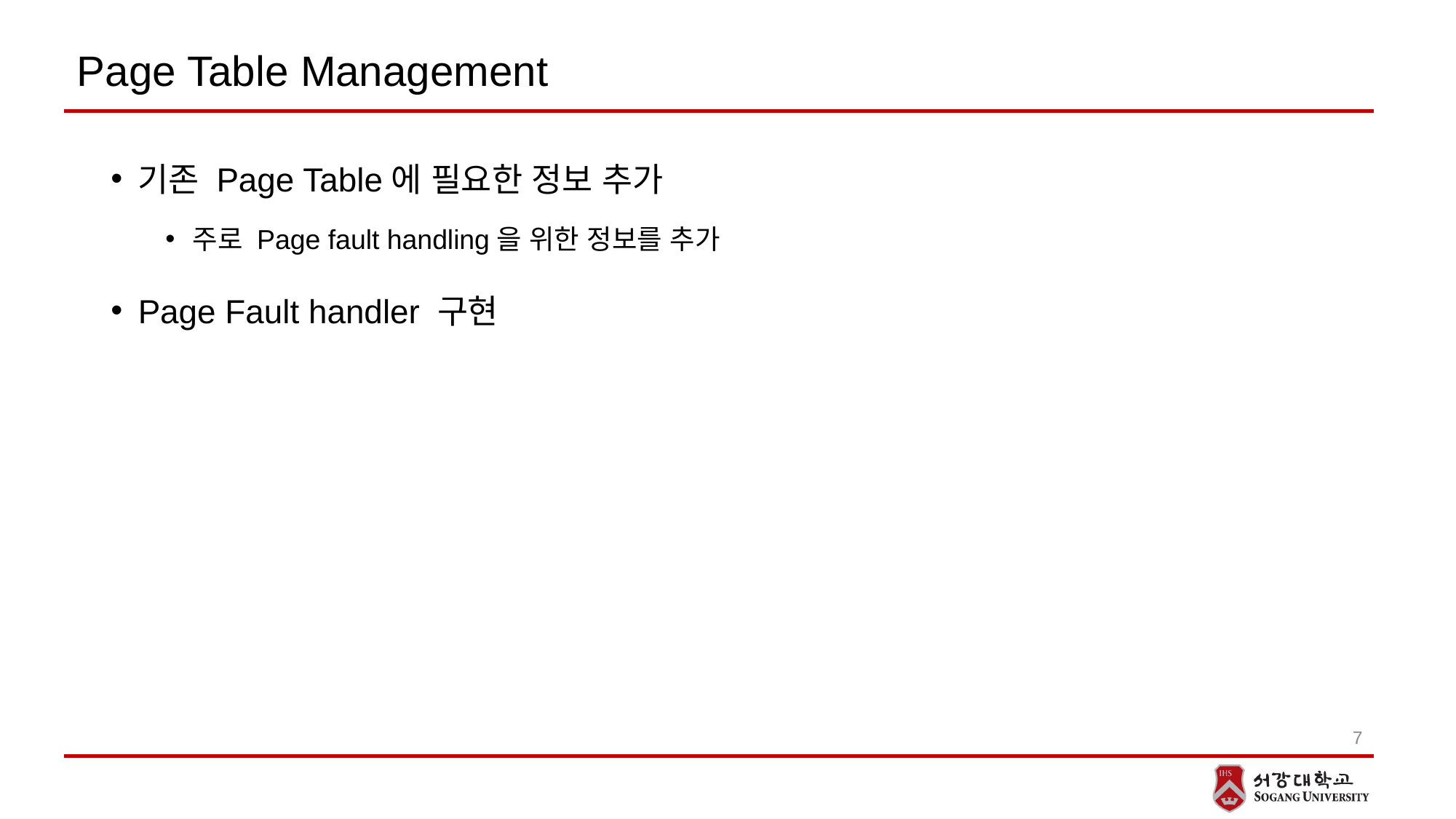

# Page Table Management
기존 Page Table에 필요한 정보 추가
주로 Page fault handling을 위한 정보를 추가
Page Fault handler 구현

7